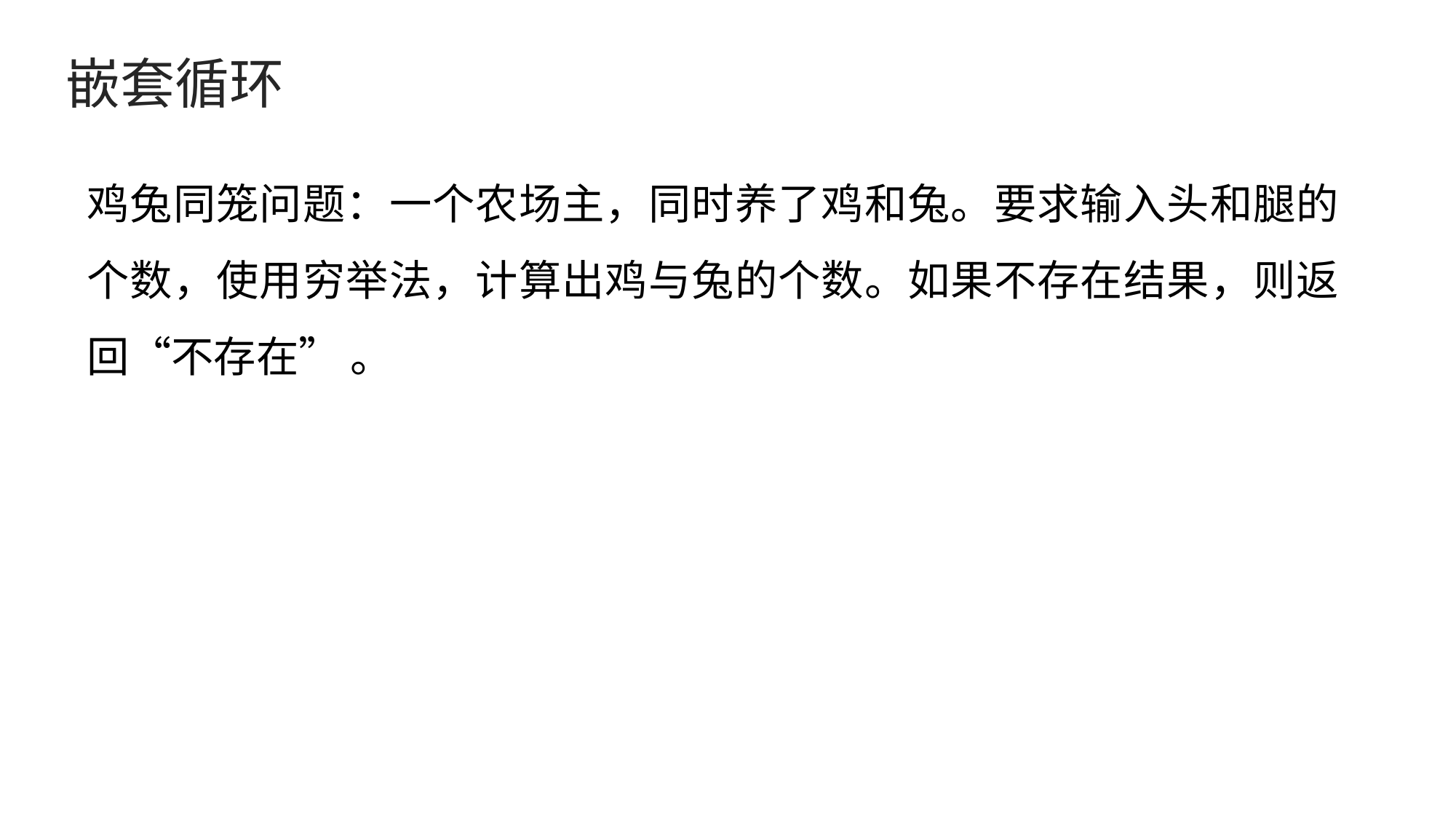

# 嵌套循环
鸡兔同笼问题：一个农场主，同时养了鸡和兔。要求输入头和腿的个数，使用穷举法，计算出鸡与兔的个数。如果不存在结果，则返回“不存在” 。